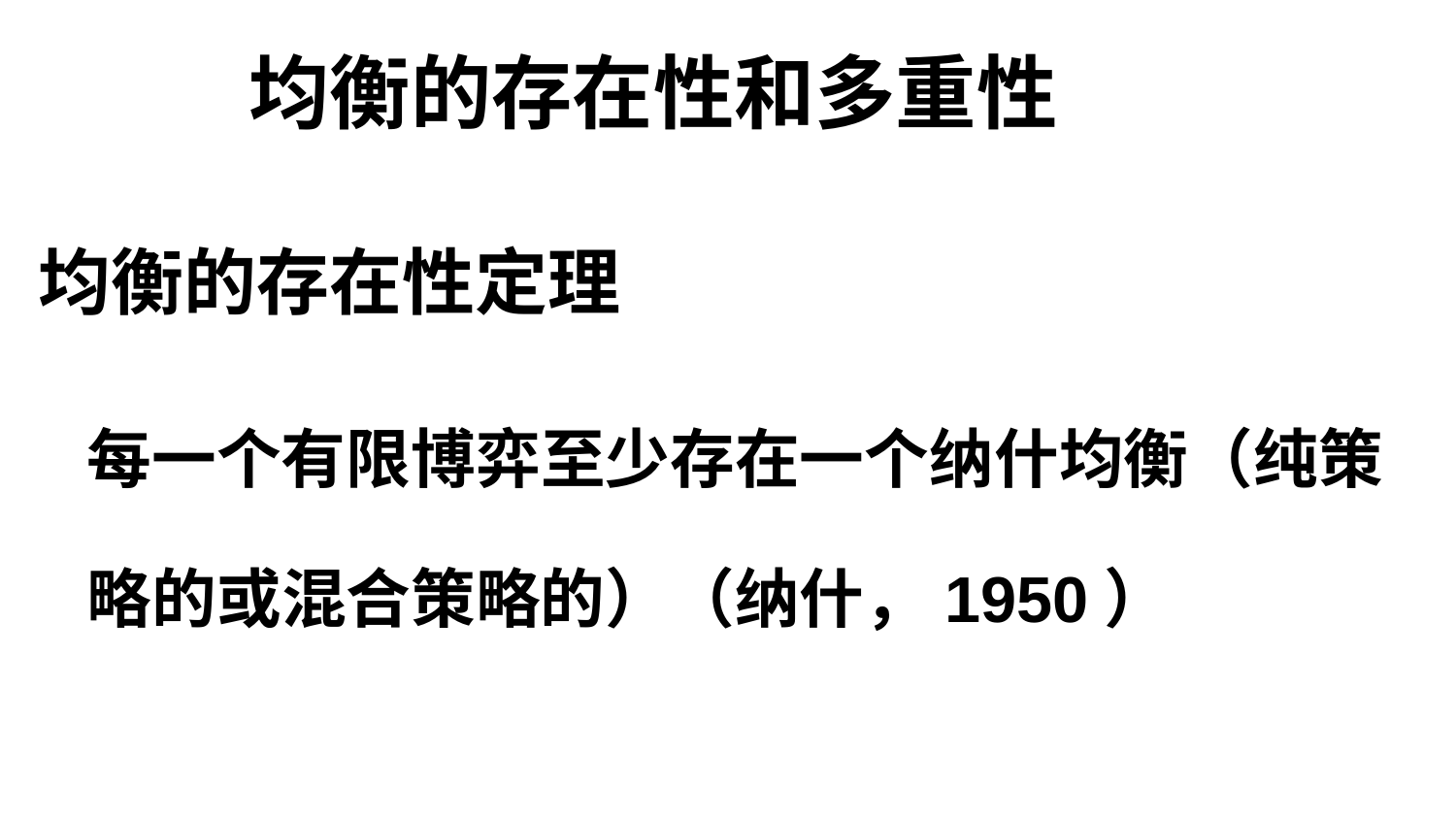

均衡的存在性和多重性
均衡的存在性定理
每一个有限博弈至少存在一个纳什均衡（纯策略的或混合策略的）（纳什，1950）